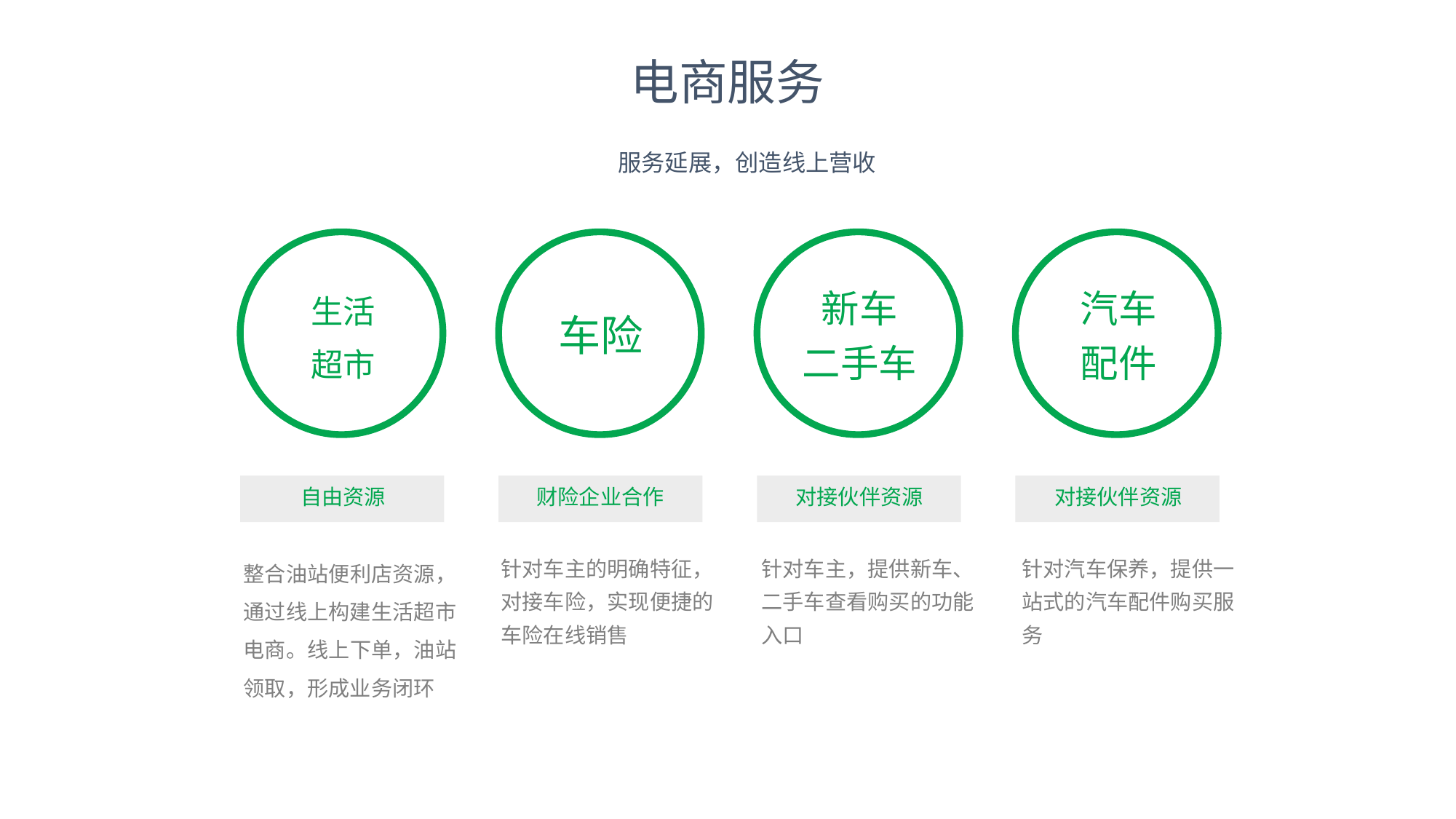

电商服务

服务延展，创造线上营收

生活
超市
车险
新车
二手车
汽车
配件

自由资源
财险企业合作
对接伙伴资源
对接伙伴资源
整合油站便利店资源，通过线上构建生活超市电商。线上下单，油站领取，形成业务闭环
针对车主的明确特征，对接车险，实现便捷的车险在线销售
针对车主，提供新车、二手车查看购买的功能入口
针对汽车保养，提供一站式的汽车配件购买服务